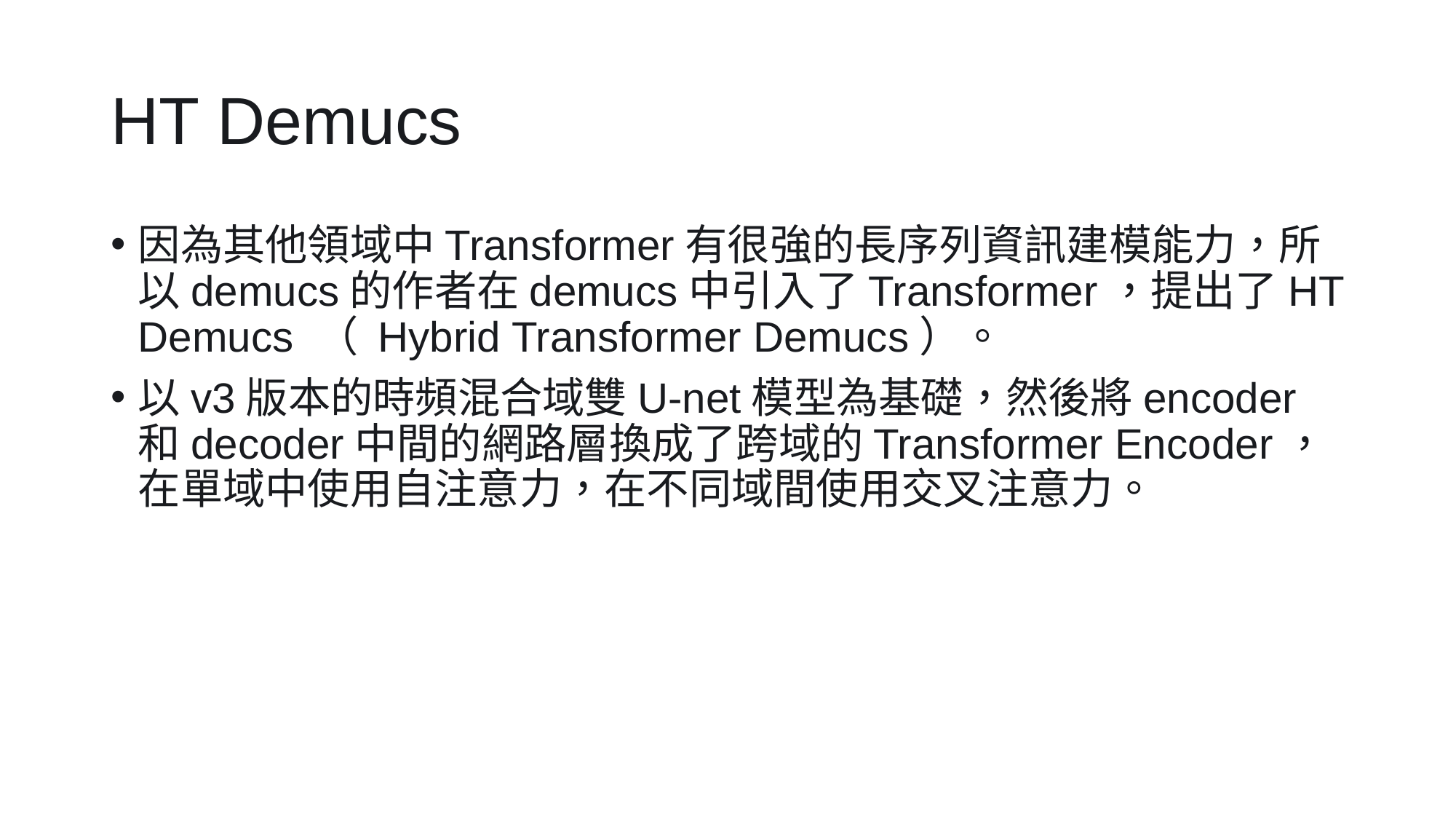

# HT Demucs
因為其他領域中Transformer有很強的長序列資訊建模能力，所以demucs的作者在demucs中引入了Transformer，提出了HT Demucs （ Hybrid Transformer Demucs）。
以v3版本的時頻混合域雙U-net模型為基礎，然後將encoder和decoder中間的網路層換成了跨域的Transformer Encoder，在單域中使用自注意力，在不同域間使用交叉注意力。